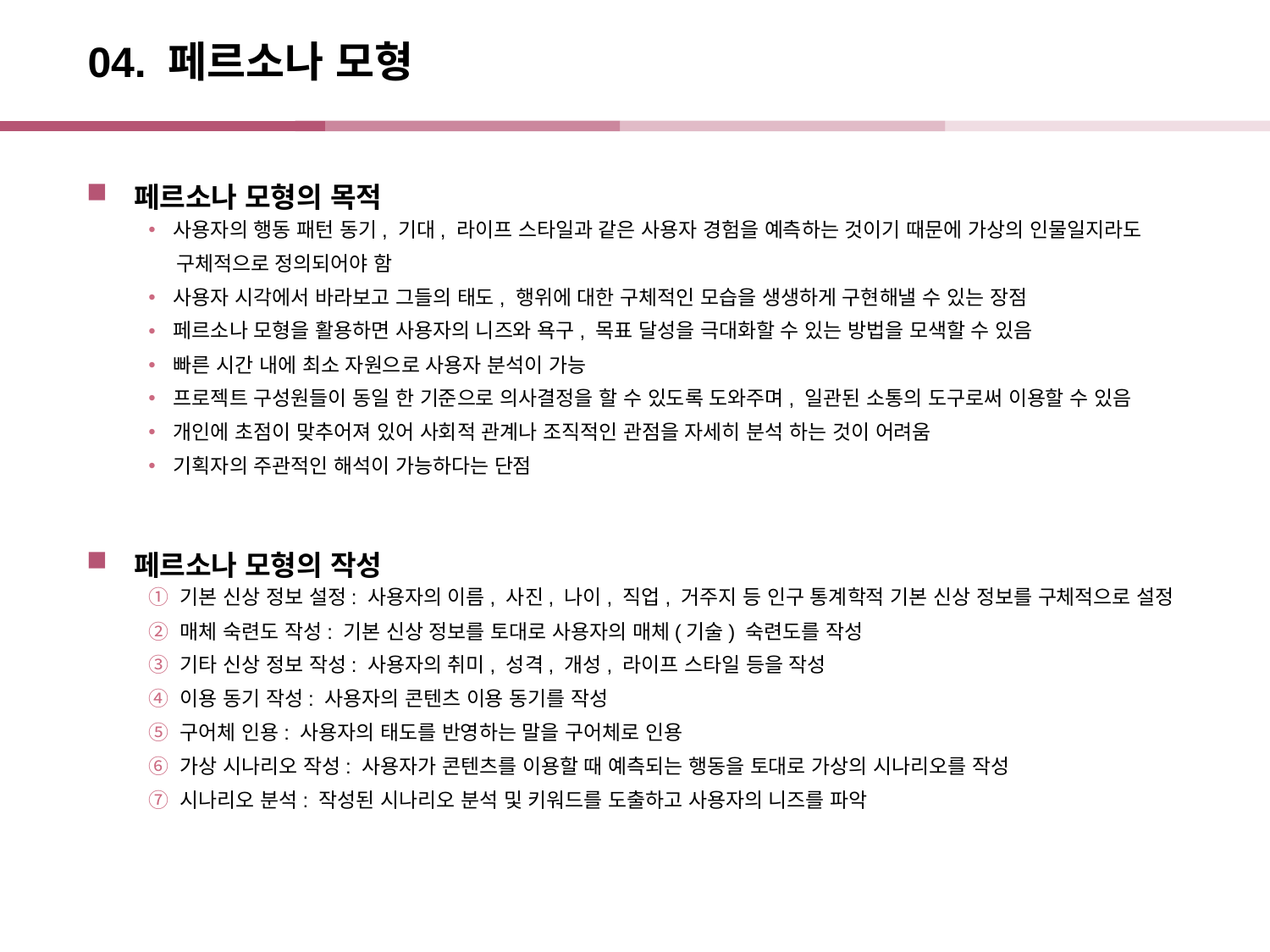

# 04. 페르소나 모형
페르소나 모형의 목적
사용자의 행동 패턴 동기, 기대, 라이프 스타일과 같은 사용자 경험을 예측하는 것이기 때문에 가상의 인물일지라도
    구체적으로 정의되어야 함
사용자 시각에서 바라보고 그들의 태도, 행위에 대한 구체적인 모습을 생생하게 구현해낼 수 있는 장점
페르소나 모형을 활용하면 사용자의 니즈와 욕구, 목표 달성을 극대화할 수 있는 방법을 모색할 수 있음
빠른 시간 내에 최소 자원으로 사용자 분석이 가능
프로젝트 구성원들이 동일 한 기준으로 의사결정을 할 수 있도록 도와주며, 일관된 소통의 도구로써 이용할 수 있음
개인에 초점이 맞추어져 있어 사회적 관계나 조직적인 관점을 자세히 분석 하는 것이 어려움
기획자의 주관적인 해석이 가능하다는 단점

페르소나 모형의 작성
기본 신상 정보 설정: 사용자의 이름, 사진, 나이, 직업, 거주지 등 인구 통계학적 기본 신상 정보를 구체적으로 설정
매체 숙련도 작성: 기본 신상 정보를 토대로 사용자의 매체(기술) 숙련도를 작성
기타 신상 정보 작성: 사용자의 취미, 성격, 개성, 라이프 스타일 등을 작성
이용 동기 작성: 사용자의 콘텐츠 이용 동기를 작성
구어체 인용: 사용자의 태도를 반영하는 말을 구어체로 인용
가상 시나리오 작성: 사용자가 콘텐츠를 이용할 때 예측되는 행동을 토대로 가상의 시나리오를 작성
시나리오 분석: 작성된 시나리오 분석 및 키워드를 도출하고 사용자의 니즈를 파악